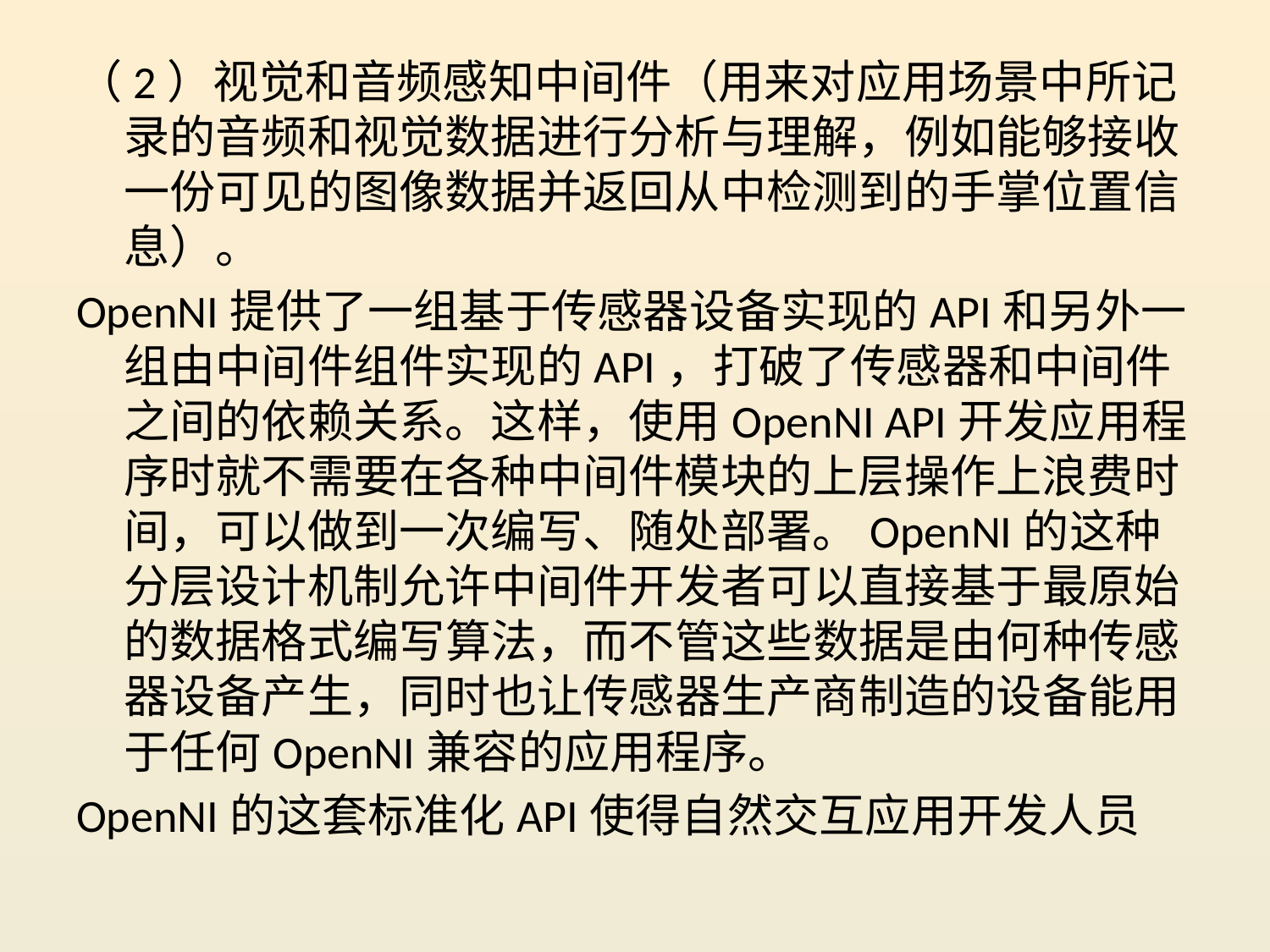

（2）视觉和音频感知中间件（用来对应用场景中所记录的音频和视觉数据进行分析与理解，例如能够接收一份可见的图像数据并返回从中检测到的手掌位置信息）。
OpenNI提供了一组基于传感器设备实现的API和另外一组由中间件组件实现的API，打破了传感器和中间件之间的依赖关系。这样，使用OpenNI API开发应用程序时就不需要在各种中间件模块的上层操作上浪费时间，可以做到一次编写、随处部署。OpenNI的这种分层设计机制允许中间件开发者可以直接基于最原始的数据格式编写算法，而不管这些数据是由何种传感器设备产生，同时也让传感器生产商制造的设备能用于任何OpenNI兼容的应用程序。
OpenNI的这套标准化API使得自然交互应用开发人员